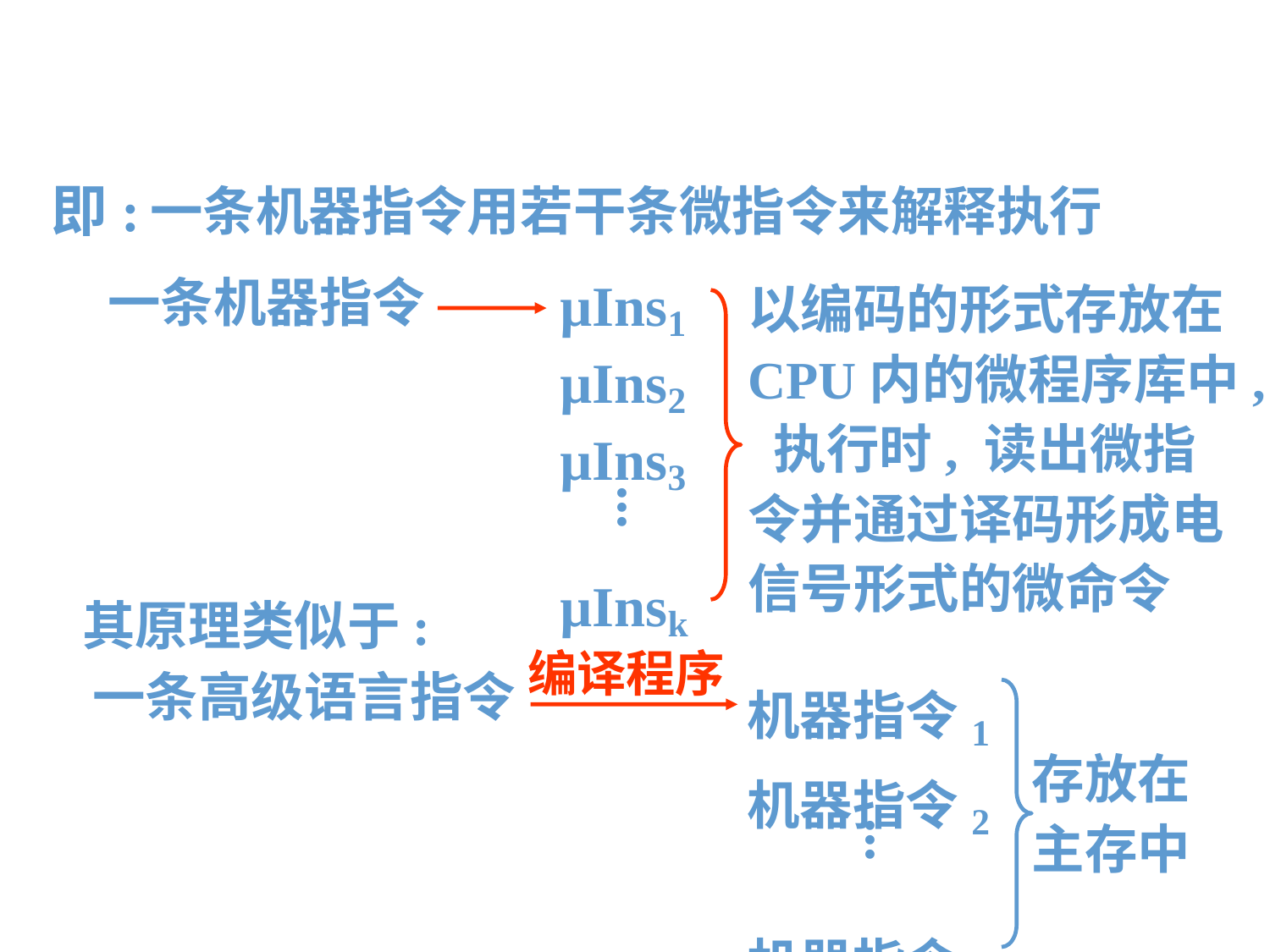

即:
一条机器指令用若干条微指令来解释执行
µIns1 µIns2 µIns3

µInsk
...
一条机器指令
以编码的形式存放在CPU内的微程序库中, 执行时, 读出微指令并通过译码形成电信号形式的微命令

其原理类似于:
编译程序
一条高级语言指令
机器指令1
机器指令2

机器指令i
...

存放在主存中